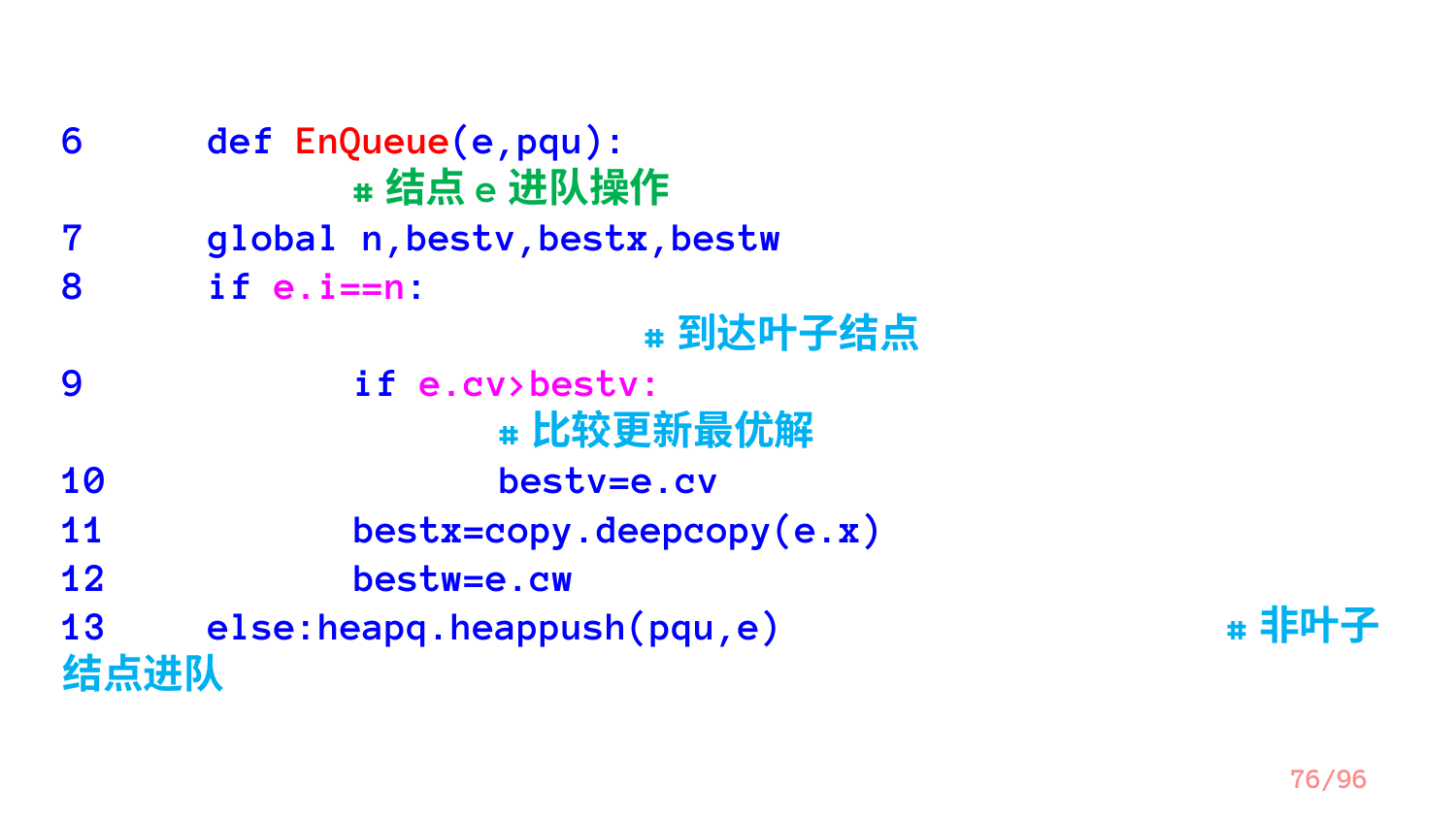

6	def EnQueue(e,pqu):								#结点e进队操作
7   	global n,bestv,bestx,bestw
8   	if e.i==n:											#到达叶子结点
9    		if e.cv>bestv:								#比较更新最优解
10     		bestv=e.cv
11      	bestx=copy.deepcopy(e.x)
12      	bestw=e.cw
13  	else:heapq.heappush(pqu,e)				#非叶子结点进队
76/96